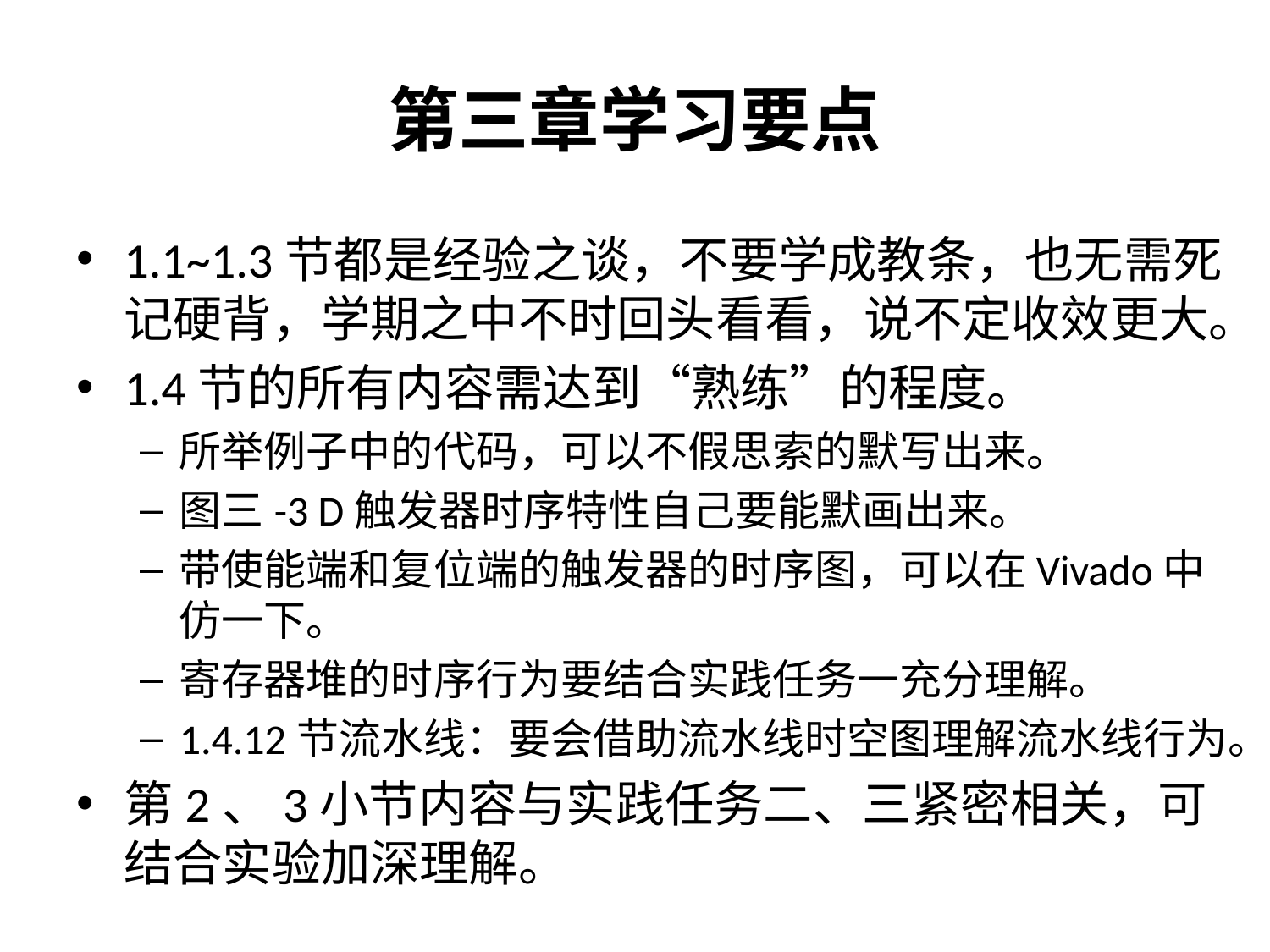

# 第三章学习要点
1.1~1.3节都是经验之谈，不要学成教条，也无需死记硬背，学期之中不时回头看看，说不定收效更大。
1.4节的所有内容需达到“熟练”的程度。
所举例子中的代码，可以不假思索的默写出来。
图三-3 D触发器时序特性自己要能默画出来。
带使能端和复位端的触发器的时序图，可以在Vivado中仿一下。
寄存器堆的时序行为要结合实践任务一充分理解。
1.4.12节流水线：要会借助流水线时空图理解流水线行为。
第2、3小节内容与实践任务二、三紧密相关，可结合实验加深理解。